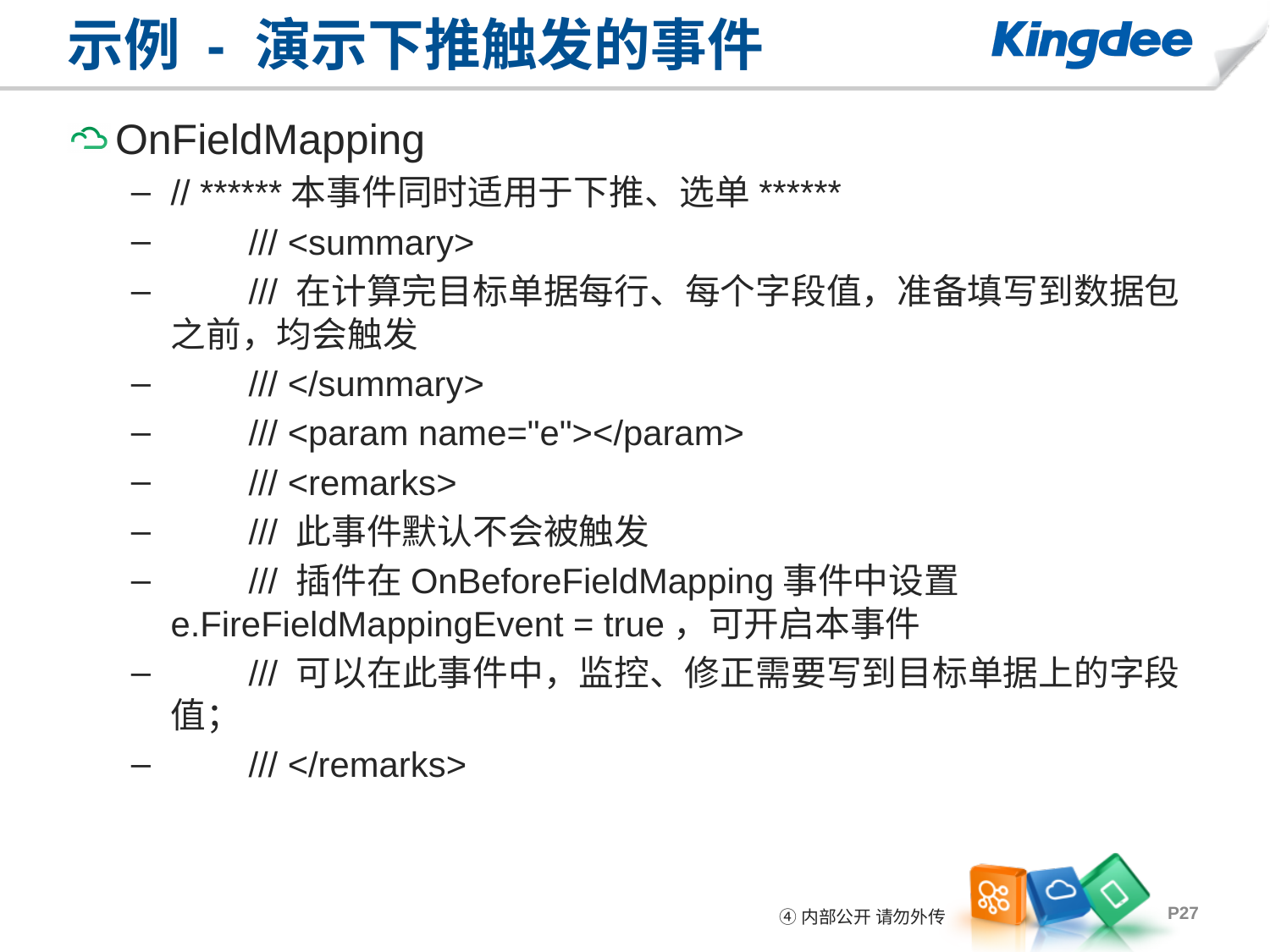

# 示例 - 演示下推触发的事件
OnFieldMapping
// ******本事件同时适用于下推、选单******
        /// <summary>
        /// 在计算完目标单据每行、每个字段值，准备填写到数据包之前，均会触发
        /// </summary>
        /// <param name="e"></param>
        /// <remarks>
        /// 此事件默认不会被触发
        /// 插件在OnBeforeFieldMapping事件中设置e.FireFieldMappingEvent = true，可开启本事件
        /// 可以在此事件中，监控、修正需要写到目标单据上的字段值；
        /// </remarks>